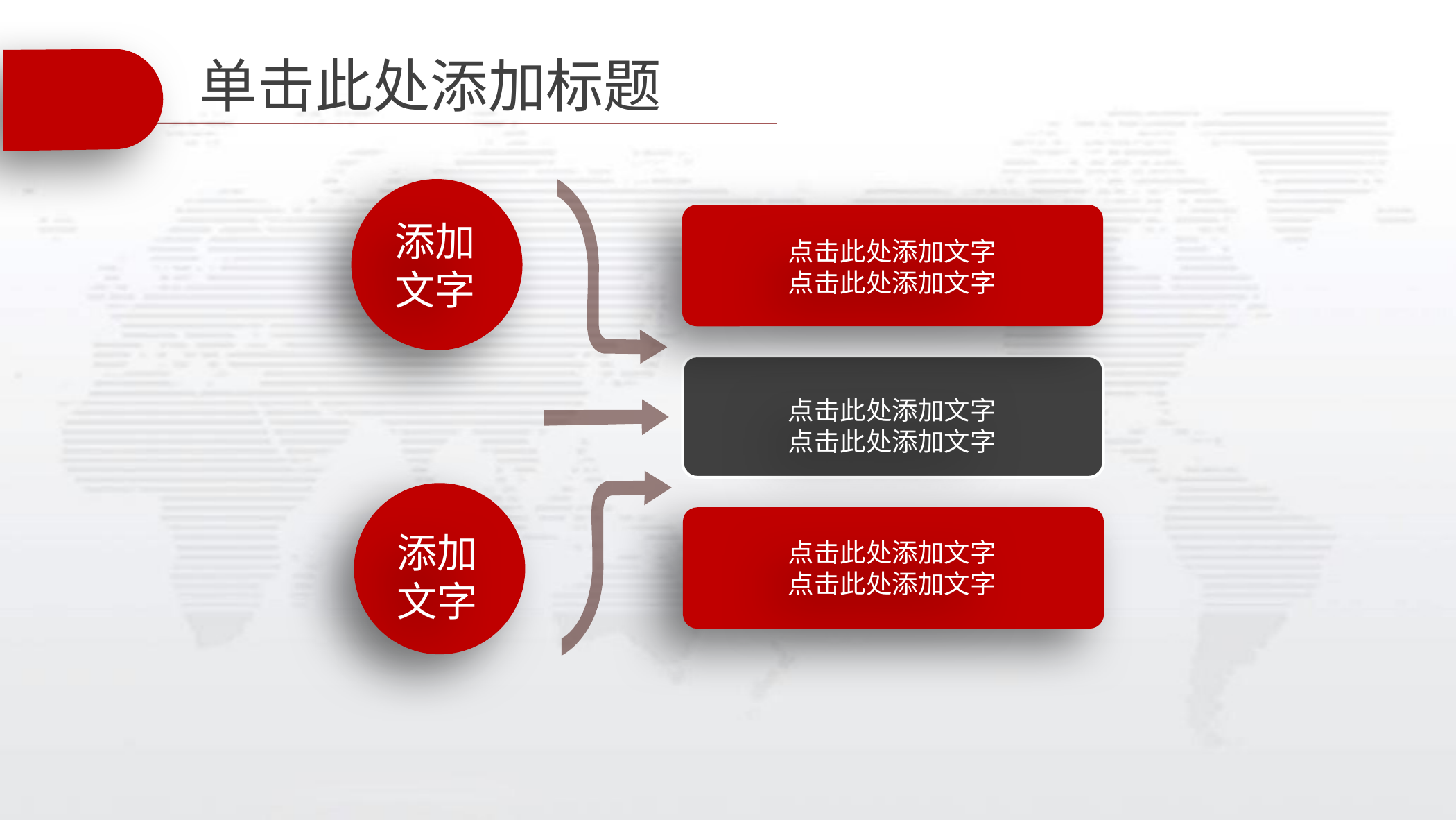

# 单击此处添加标题

添加
文字

点击此处添加文字
点击此处添加文字

点击此处添加文字
点击此处添加文字

添加
文字

点击此处添加文字
点击此处添加文字